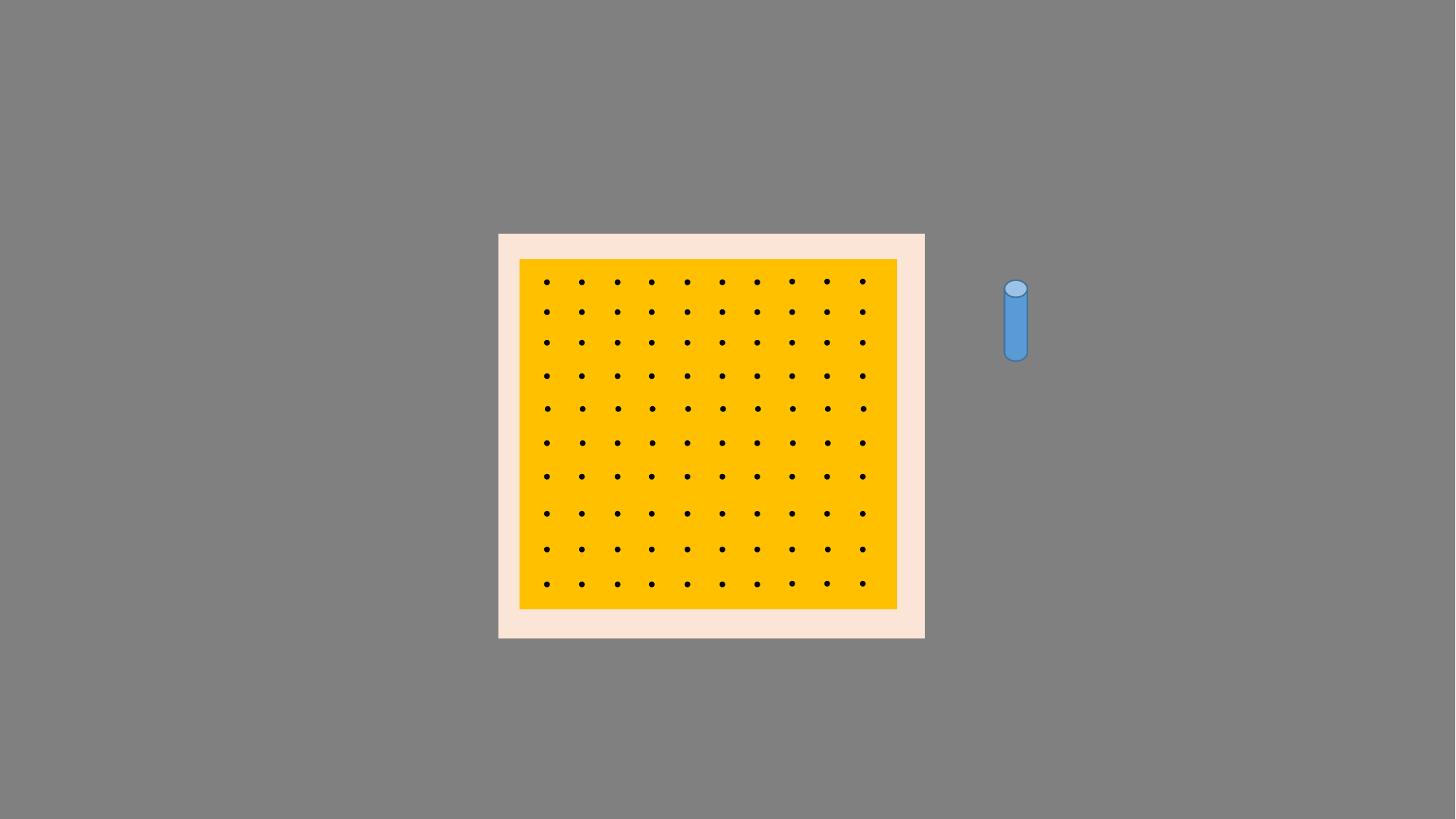

・
・
・
・
・
・
・
・
・
・

・
・
・
・
・
・
・
・
・
・
・
・
・
・
・
・
・
・
・
・
・
・
・
・
・
・
・
・
・
・
・
・
・
・
・
・
・
・
・
・
・
・
・
・
・
・
・
・
・
・
・
・
・
・
・
・
・
・
・
・
・
・
・
・
・
・
・
・
・
・
・
・
・
・
・
・
・
・
・
・
・
・
・
・
・
・
・
・
・
・